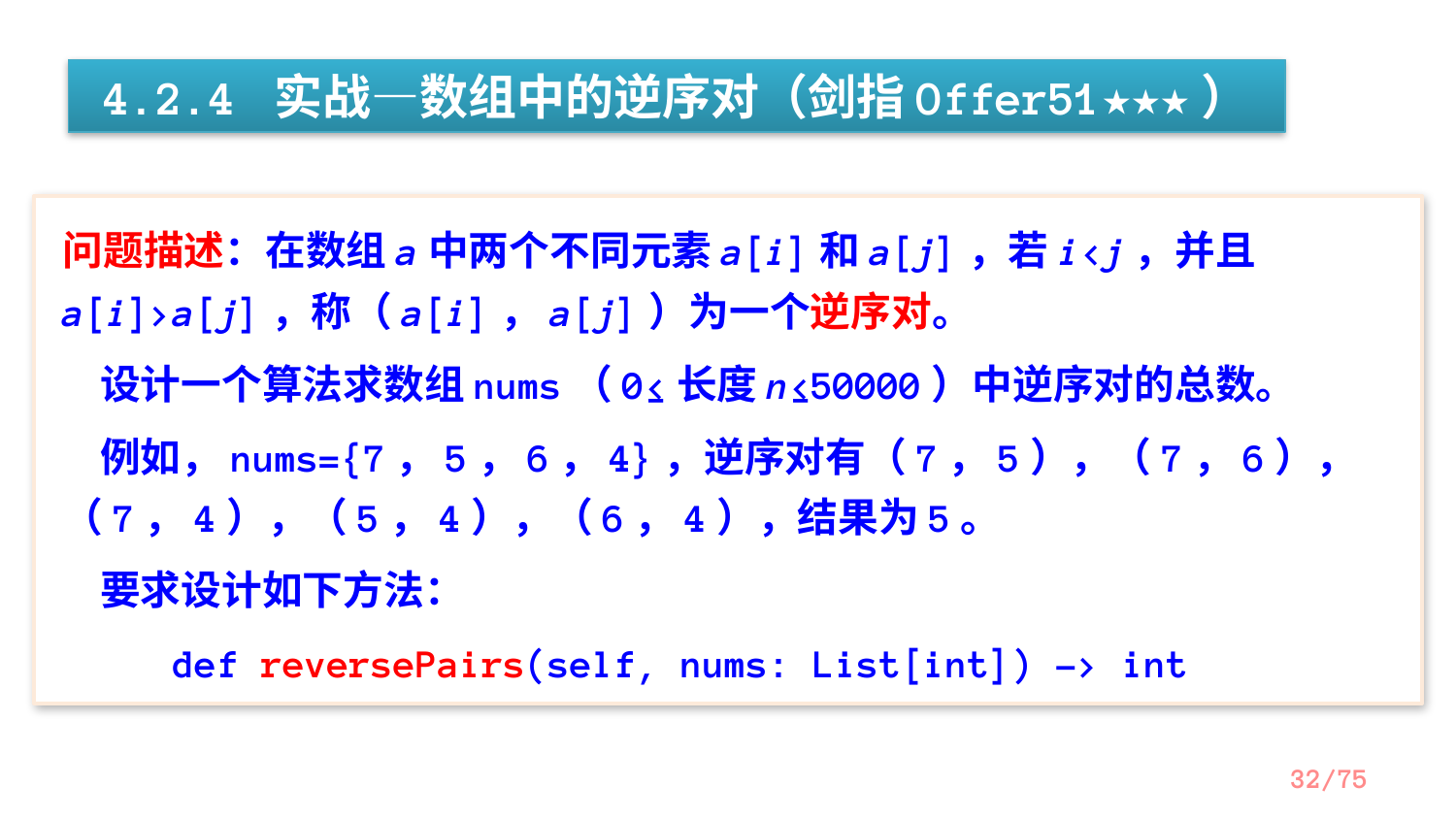

4.2.4 实战—数组中的逆序对（剑指Offer51★★★）
问题描述：在数组a中两个不同元素a[i]和a[j]，若i<j，并且a[i]>a[j]，称（a[i]，a[j]）为一个逆序对。
   设计一个算法求数组nums（0≤长度n≤50000）中逆序对的总数。
   例如，nums={7，5，6，4}，逆序对有（7，5），（7，6），（7，4），（5，4），（6，4），结果为5。
   要求设计如下方法：
     def reversePairs(self, nums: List[int]) -> int
32/75